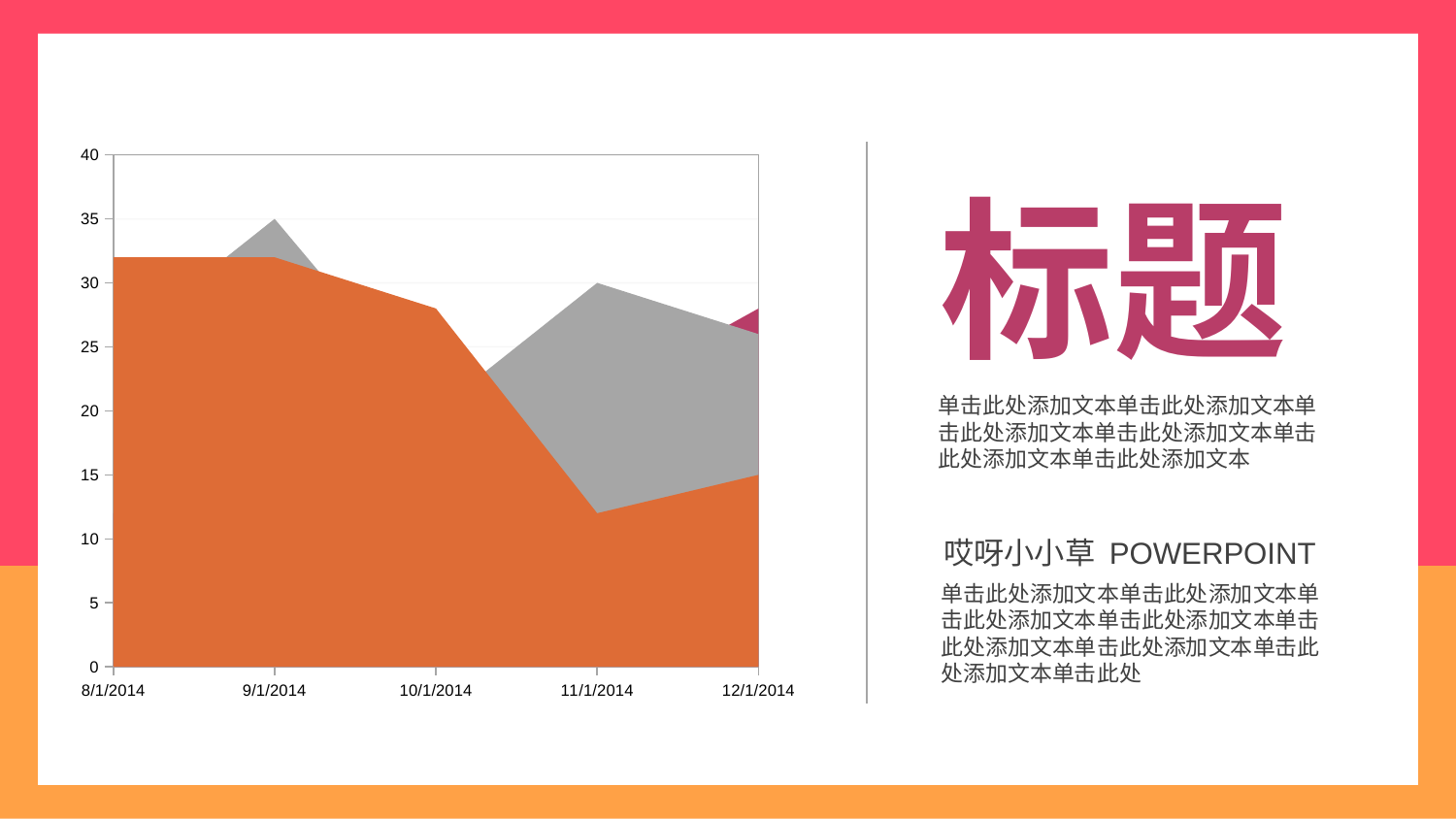

### Chart

| Category | Series 1 | Series 12 | Series 2 |
|---|---|---|---|
| 41852 | 32.0 | 25.0 | 12.0 |
| 41883 | 32.0 | 35.0 | 12.0 |
| 41913 | 28.0 | 20.0 | 12.0 |
| 41944 | 12.0 | 30.0 | 21.0 |
| 41974 | 15.0 | 26.0 | 28.0 |
标题
单击此处添加文本单击此处添加文本单击此处添加文本单击此处添加文本单击此处添加文本单击此处添加文本
哎呀小小草 POWERPOINT
单击此处添加文本单击此处添加文本单击此处添加文本单击此处添加文本单击此处添加文本单击此处添加文本单击此处添加文本单击此处